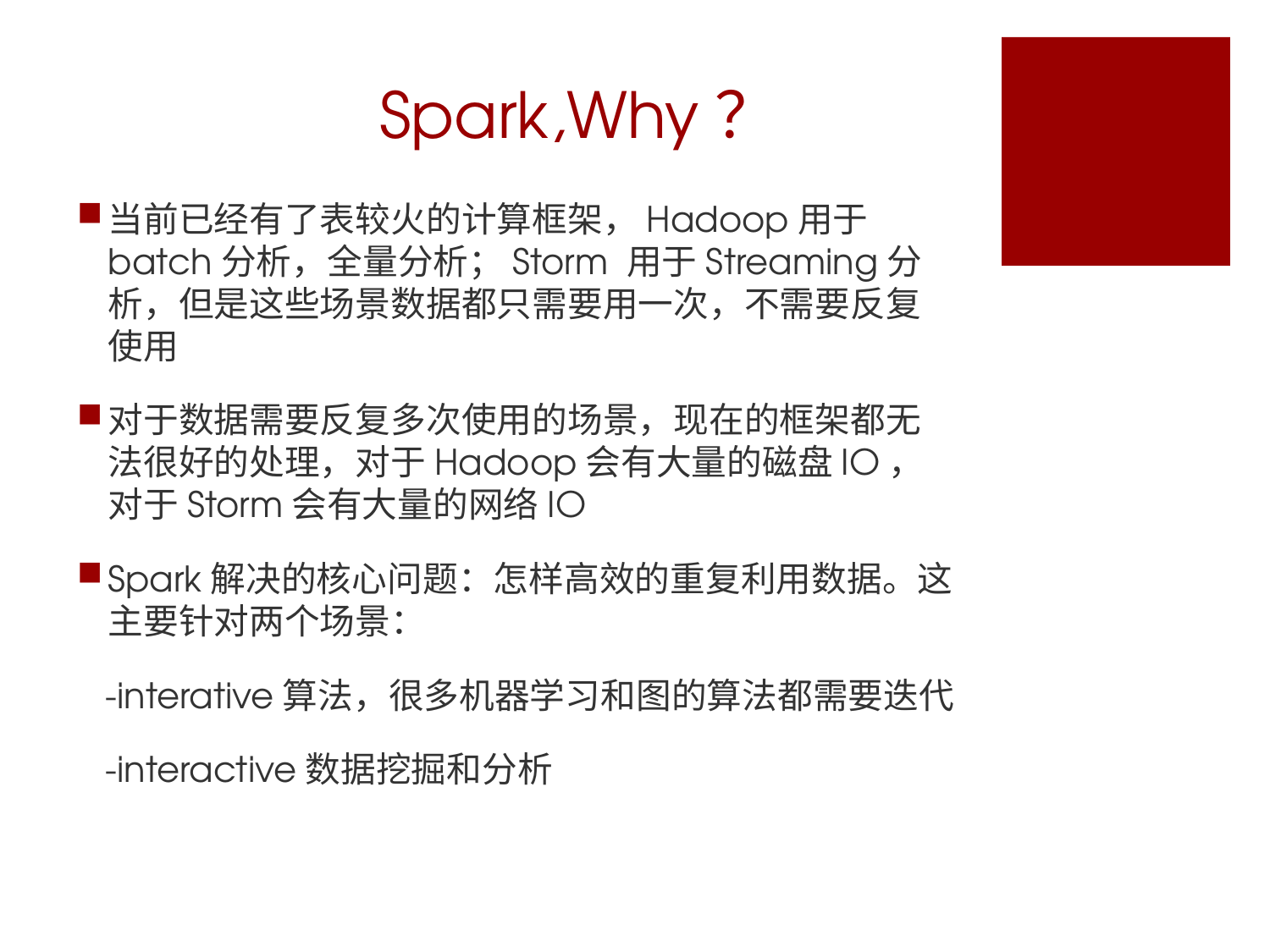

# Spark,Why？
当前已经有了表较火的计算框架，Hadoop用于batch分析，全量分析；Storm 用于Streaming分析，但是这些场景数据都只需要用一次，不需要反复使用
对于数据需要反复多次使用的场景，现在的框架都无法很好的处理，对于Hadoop会有大量的磁盘IO，对于Storm会有大量的网络IO
Spark解决的核心问题：怎样高效的重复利用数据。这主要针对两个场景：
   -interative算法，很多机器学习和图的算法都需要迭代
   -interactive数据挖掘和分析